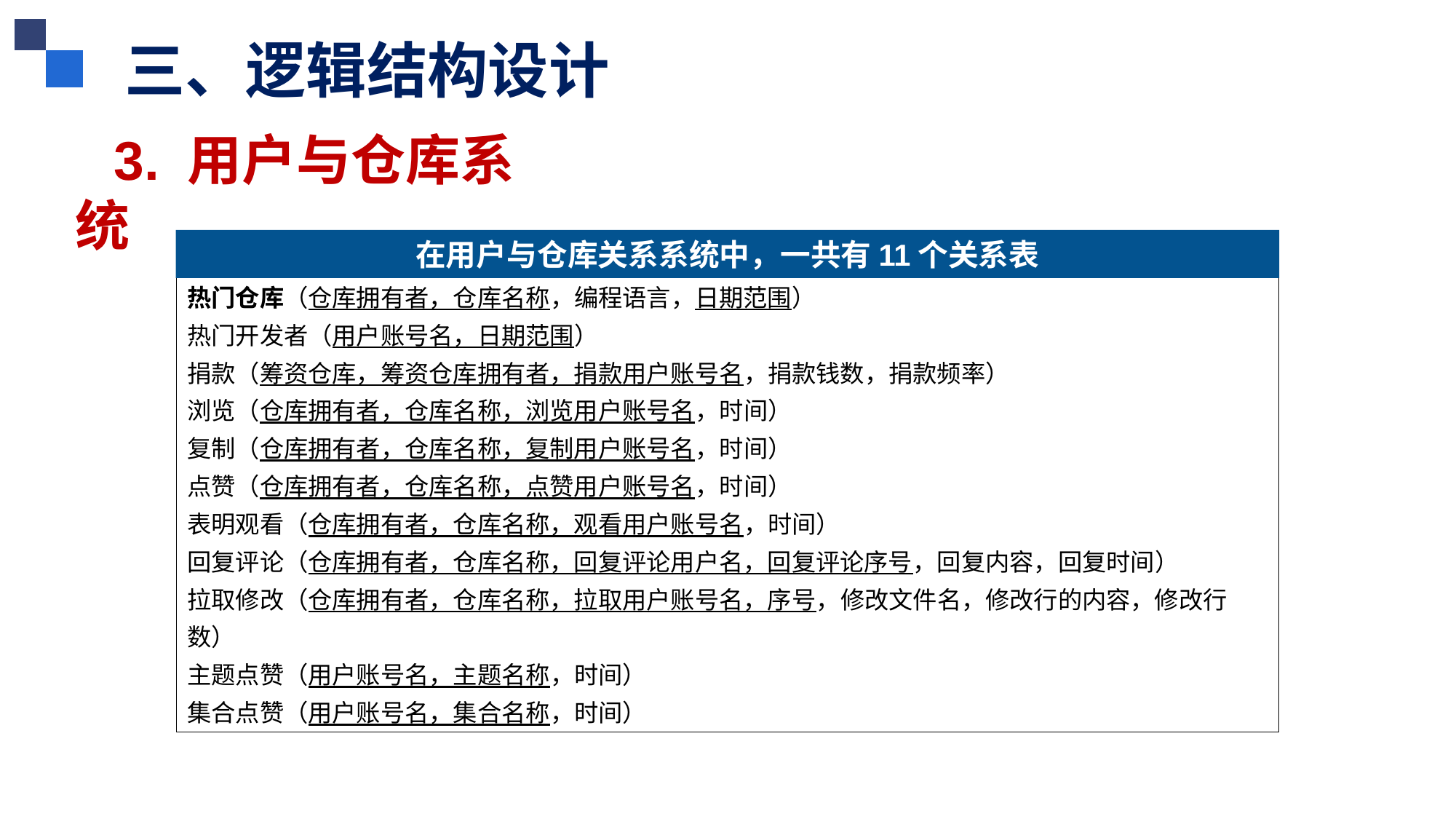

三、逻辑结构设计

3. 用户与仓库系统
在用户与仓库关系系统中，一共有11个关系表

热门仓库（仓库拥有者，仓库名称，编程语言，日期范围）热门开发者（用户账号名，日期范围）捐款（筹资仓库，筹资仓库拥有者，捐款用户账号名，捐款钱数，捐款频率）浏览（仓库拥有者，仓库名称，浏览用户账号名，时间）复制（仓库拥有者，仓库名称，复制用户账号名，时间）点赞（仓库拥有者，仓库名称，点赞用户账号名，时间）表明观看（仓库拥有者，仓库名称，观看用户账号名，时间）回复评论（仓库拥有者，仓库名称，回复评论用户名，回复评论序号，回复内容，回复时间）拉取修改（仓库拥有者，仓库名称，拉取用户账号名，序号，修改文件名，修改行的内容，修改行数）主题点赞（用户账号名，主题名称，时间）集合点赞（用户账号名，集合名称，时间）